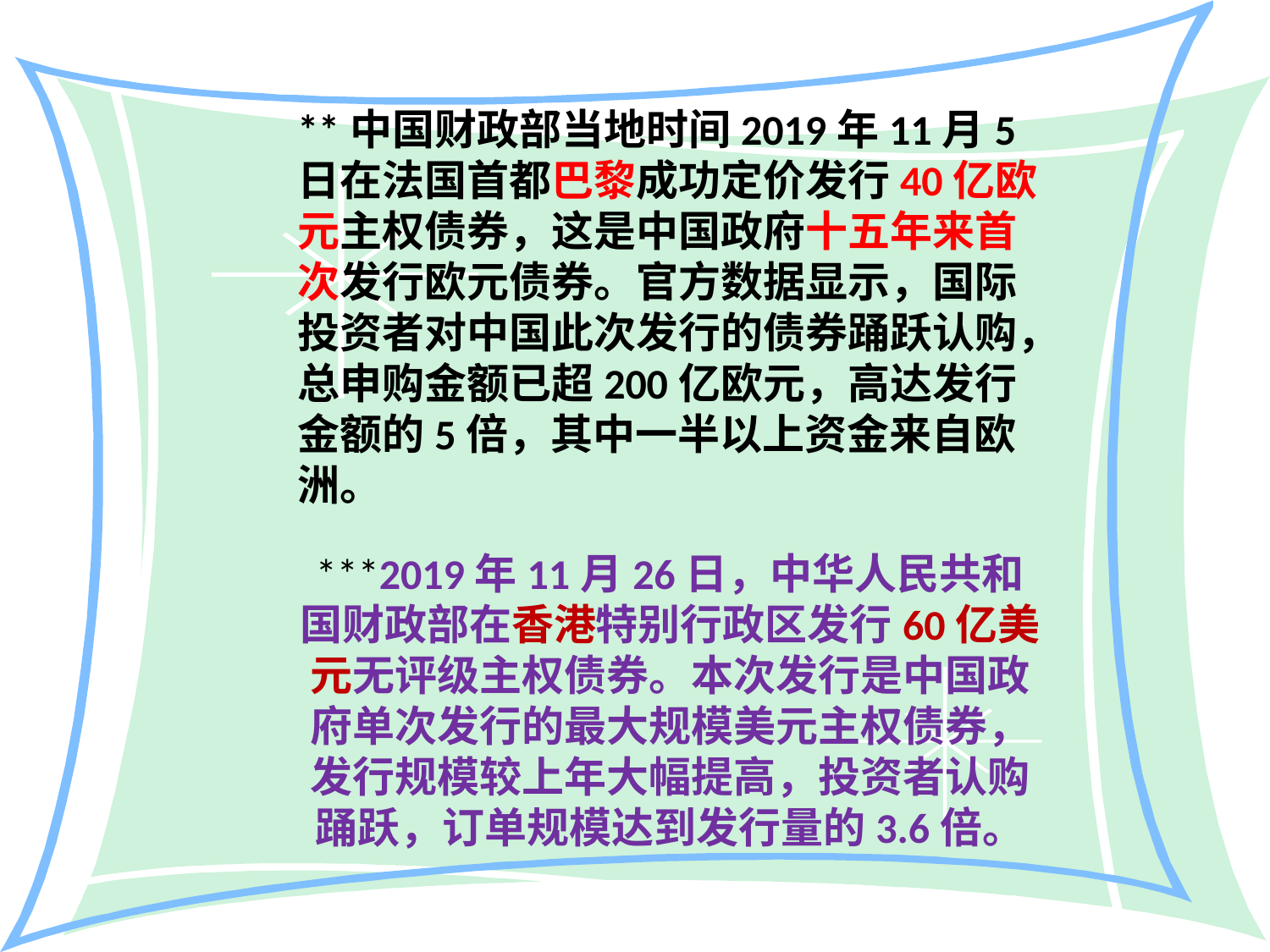

**中国财政部当地时间2019年11月5日在法国首都巴黎成功定价发行40亿欧元主权债券，这是中国政府十五年来首次发行欧元债券。官方数据显示，国际投资者对中国此次发行的债券踊跃认购，总申购金额已超200亿欧元，高达发行金额的5倍，其中一半以上资金来自欧洲。

***2019年11月26日，中华人民共和国财政部在香港特别行政区发行60亿美元无评级主权债券。本次发行是中国政府单次发行的最大规模美元主权债券，发行规模较上年大幅提高，投资者认购踊跃，订单规模达到发行量的3.6倍。